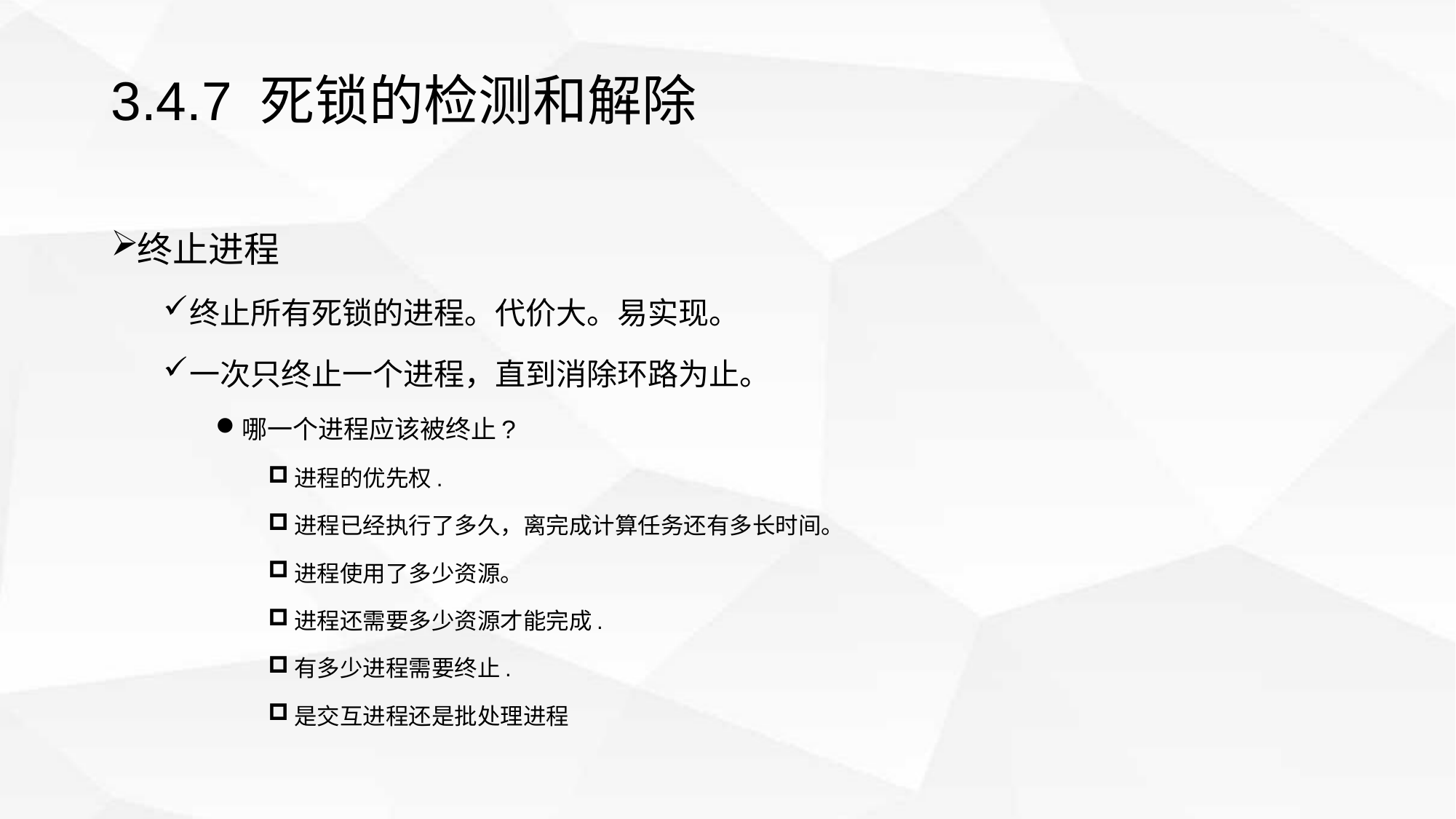

# 3.4.7 死锁的检测和解除
终止进程
终止所有死锁的进程。代价大。易实现。
一次只终止一个进程，直到消除环路为止。
哪一个进程应该被终止?
进程的优先权.
进程已经执行了多久，离完成计算任务还有多长时间。
进程使用了多少资源。
进程还需要多少资源才能完成.
有多少进程需要终止.
是交互进程还是批处理进程